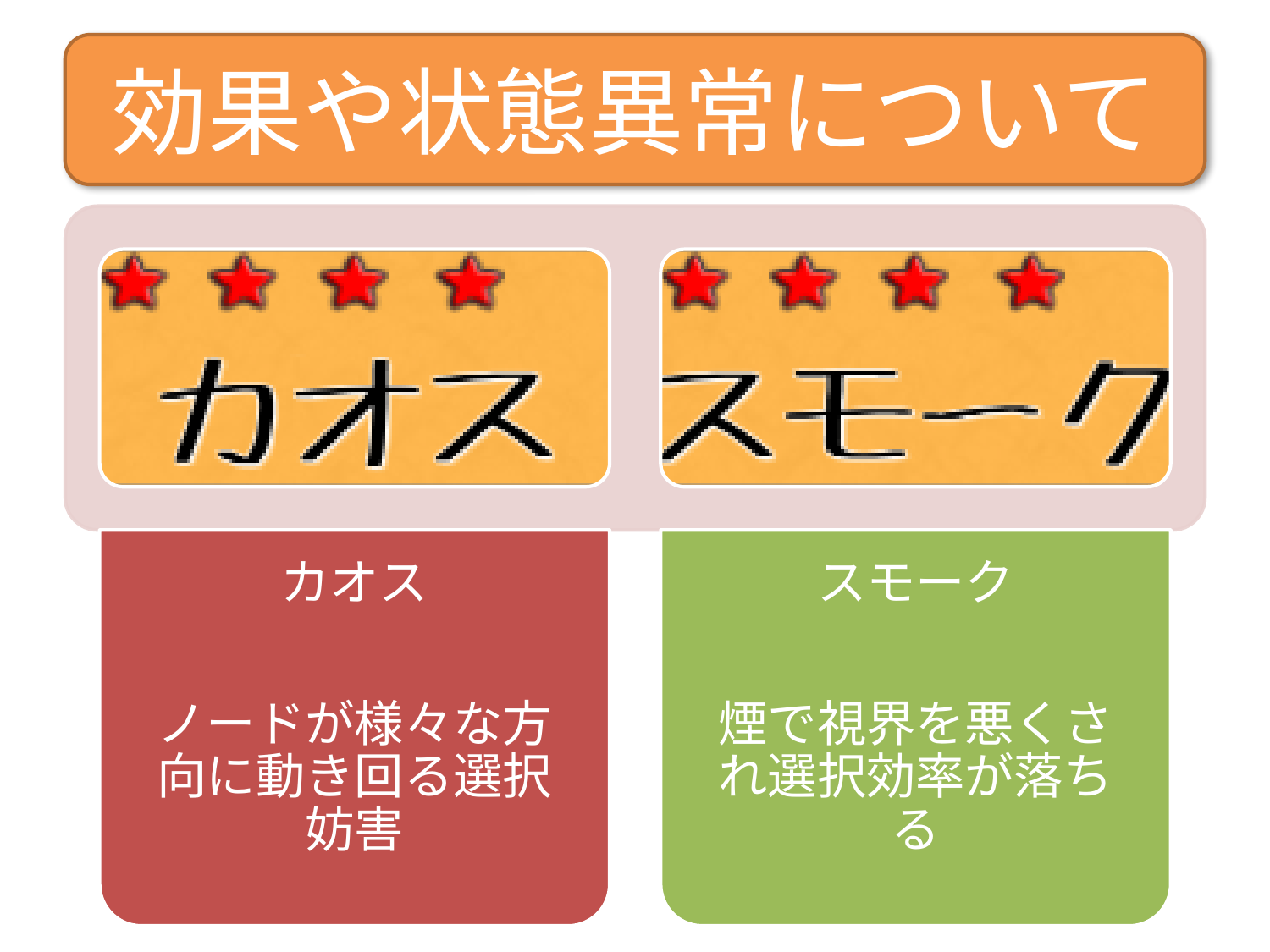

効果や状態異常について
カオス

ノードが様々な方向に動き回る選択妨害
スモーク

煙で視界を悪くされ選択効率が落ちる